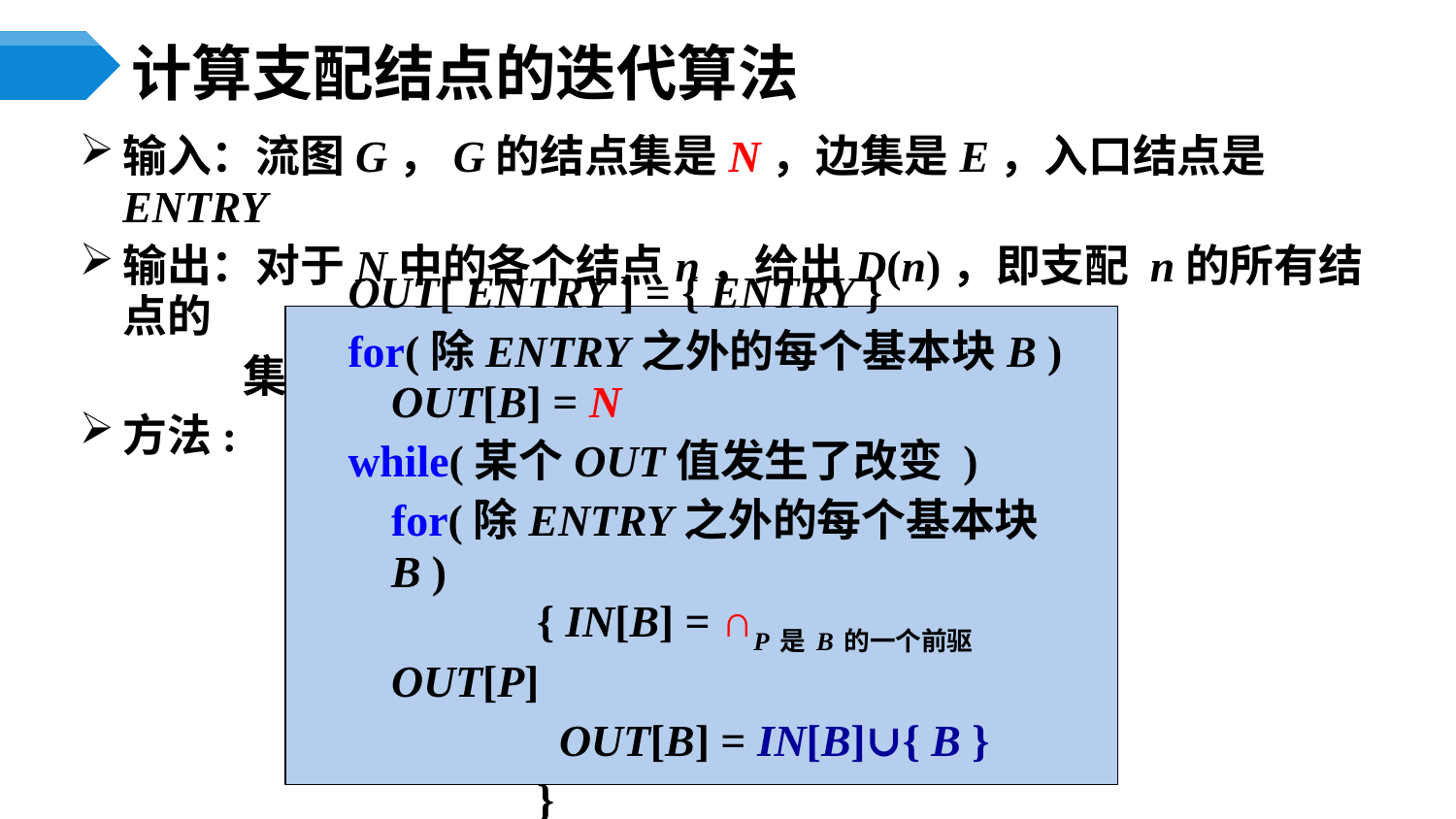

# 计算支配结点的迭代算法
输入：流图G，G的结点集是N，边集是E，入口结点是ENTRY
输出：对于N中的各个结点n，给出D(n)，即支配 n的所有结点的
               集合，D(n) = OUT[n]
方法:

OUT[ ENTRY ] = { ENTRY }
for(除ENTRY之外的每个基本块B )  OUT[B] = N
while(某个OUT值发生了改变 )
	for(除ENTRY之外的每个基本块B )
		{ IN[B] = ∩P是B的一个前驱OUT[P]
		  OUT[B] = IN[B]∪{ B }
		}